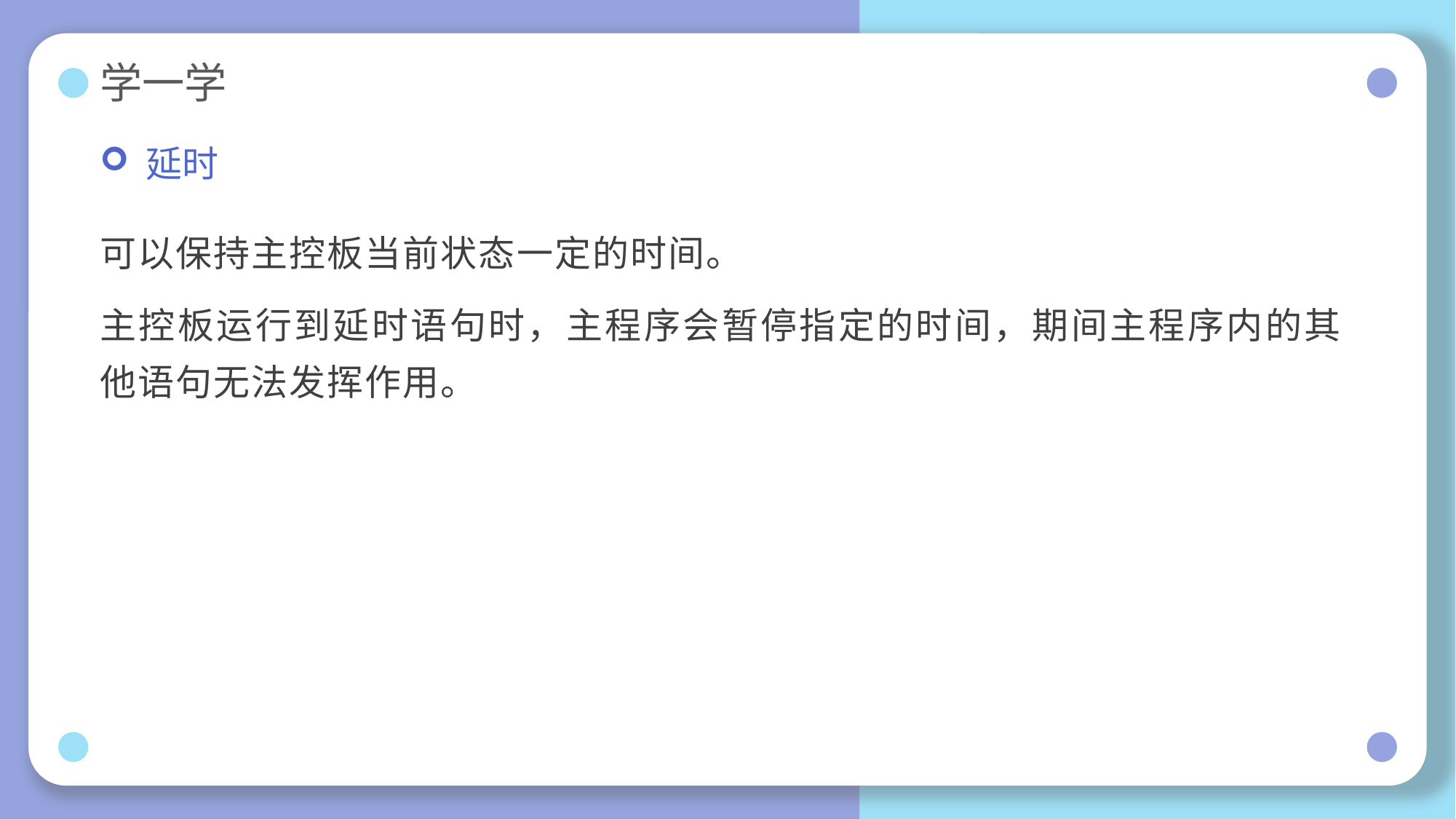

# 学一学
 延时
可以保持主控板当前状态一定的时间。
主控板运行到延时语句时，主程序会暂停指定的时间，期间主程序内的其他语句无法发挥作用。